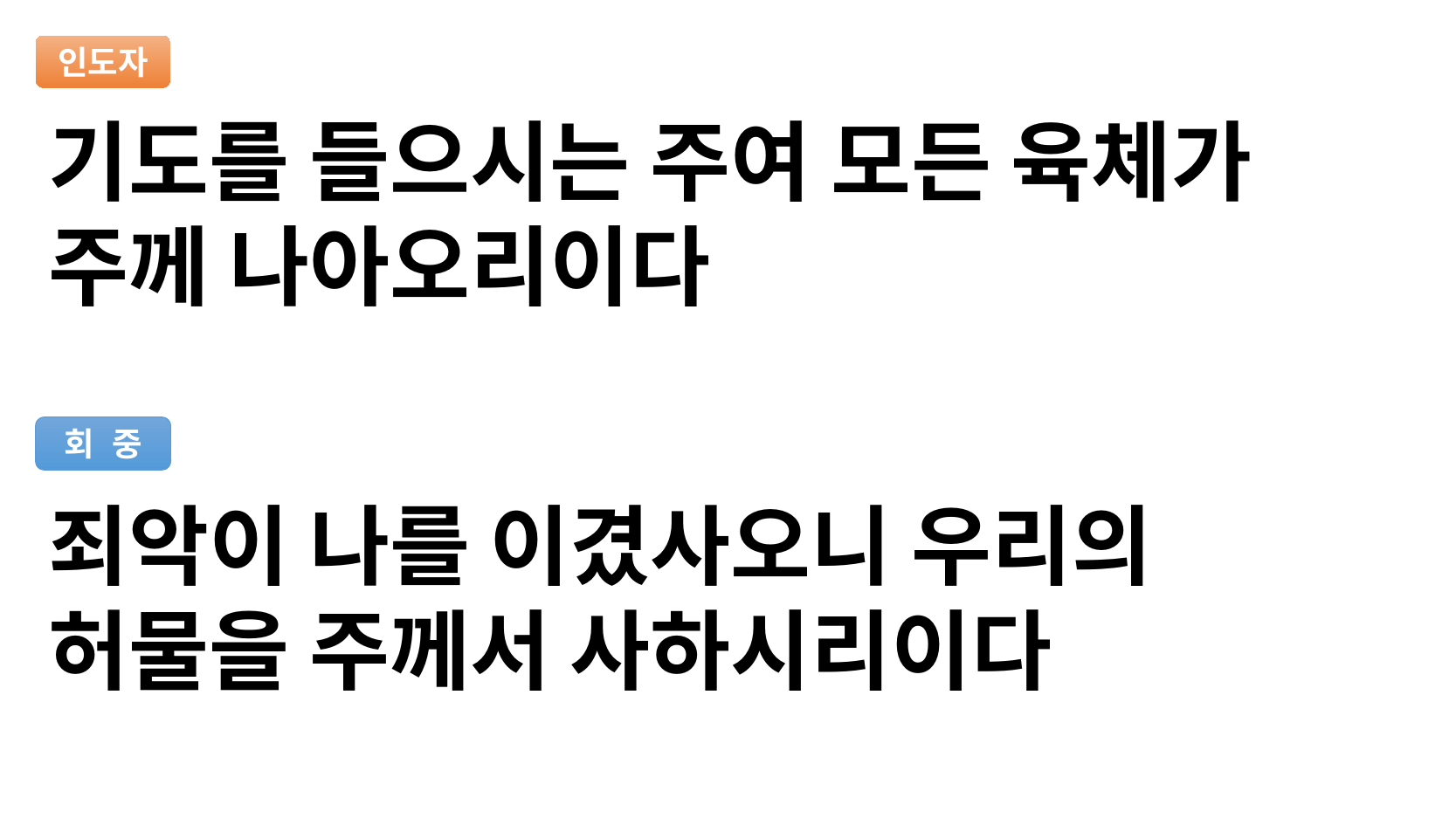

기도를 들으시는 주여 모든 육체가 주께 나아오리이다
죄악이 나를 이겼사오니 우리의 허물을 주께서 사하시리이다